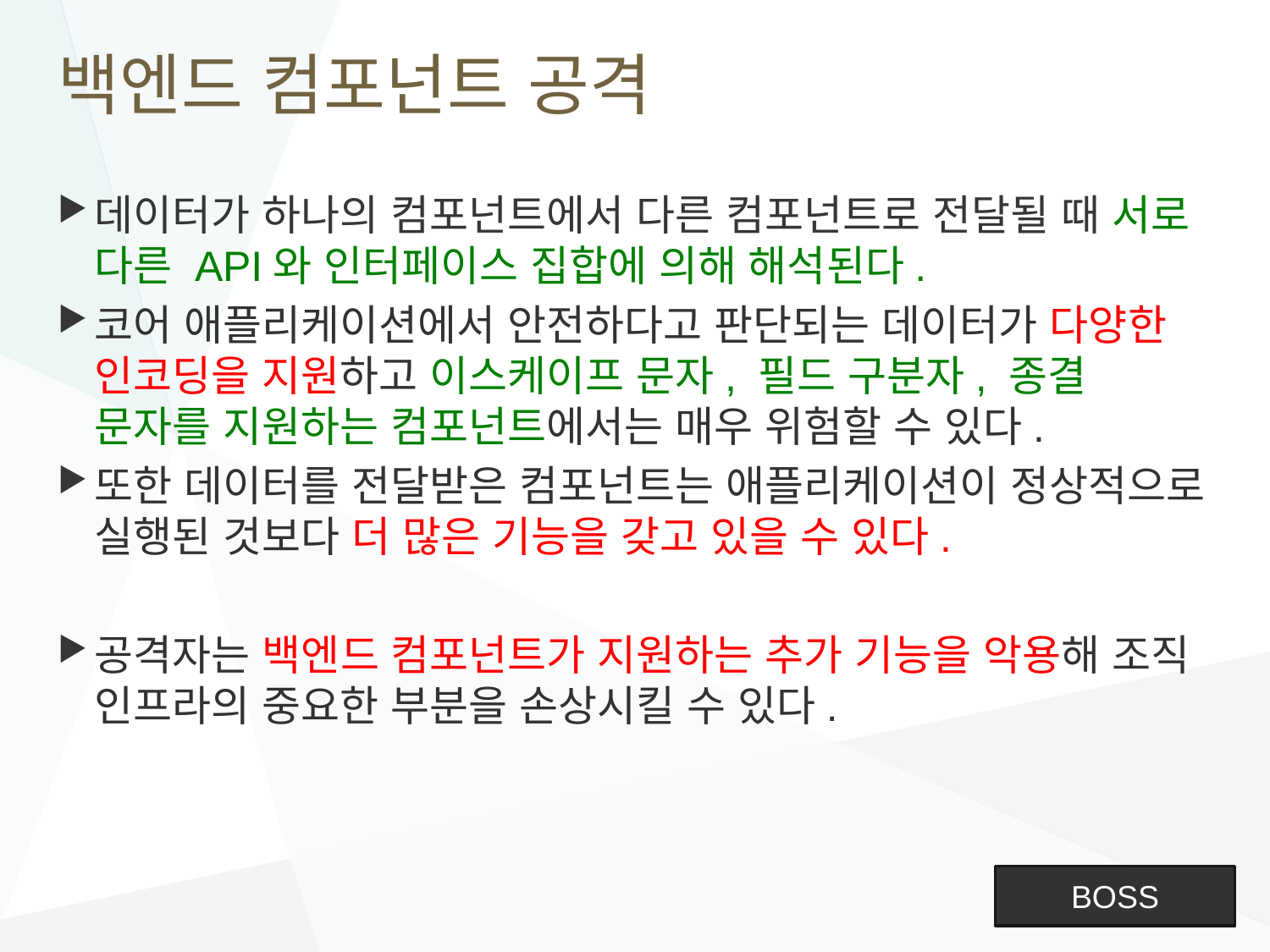

# 백엔드 컴포넌트 공격
데이터가 하나의 컴포넌트에서 다른 컴포넌트로 전달될 때 서로 다른 API와 인터페이스 집합에 의해 해석된다.
코어 애플리케이션에서 안전하다고 판단되는 데이터가 다양한 인코딩을 지원하고 이스케이프 문자, 필드 구분자, 종결 문자를 지원하는 컴포넌트에서는 매우 위험할 수 있다.
또한 데이터를 전달받은 컴포넌트는 애플리케이션이 정상적으로 실행된 것보다 더 많은 기능을 갖고 있을 수 있다.

공격자는 백엔드 컴포넌트가 지원하는 추가 기능을 악용해 조직 인프라의 중요한 부분을 손상시킬 수 있다.
BOSS